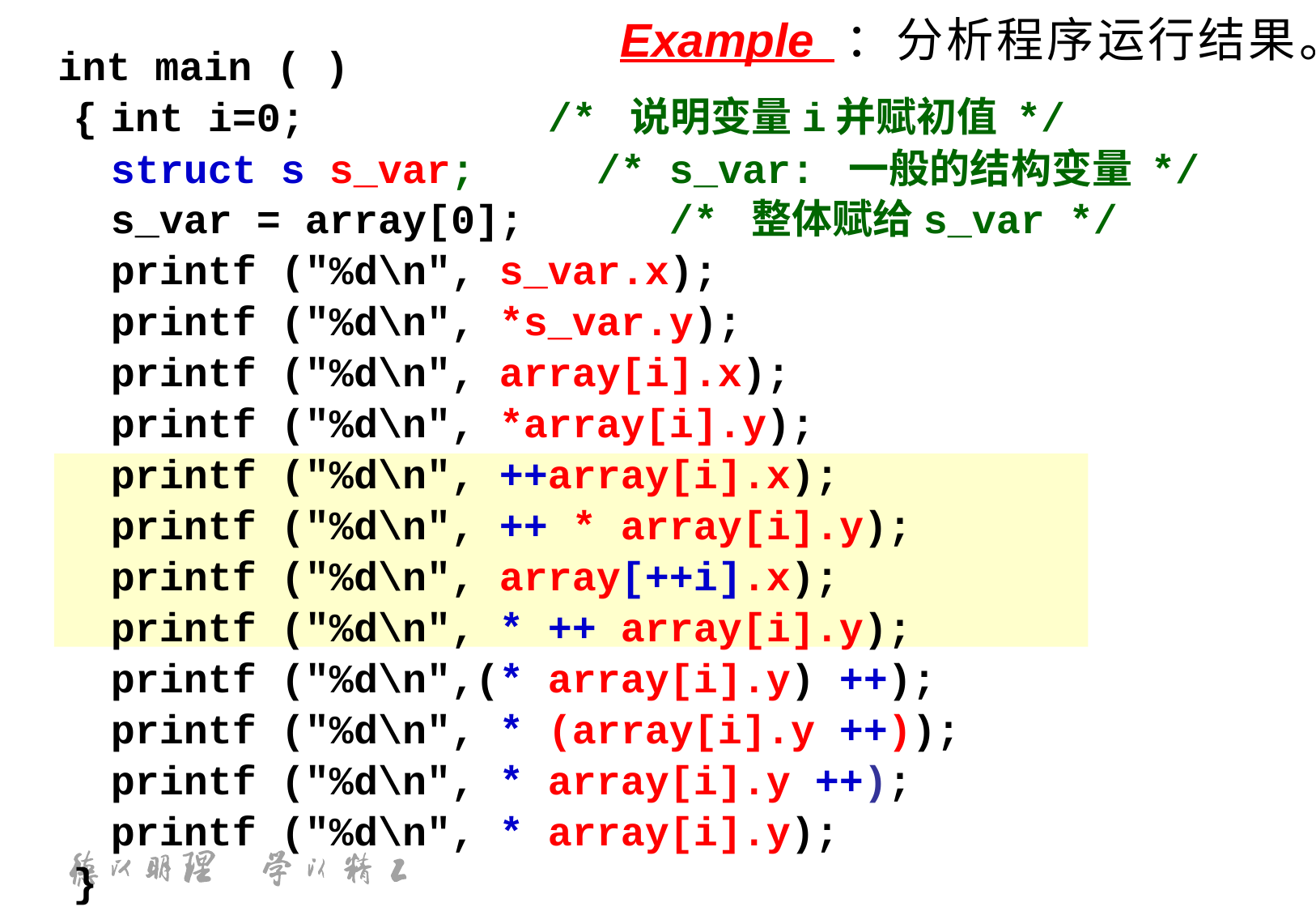

Example ：分析程序运行结果。
	int main ( )
{	int i=0;          /* 说明变量i并赋初值 */
	struct s s_var;     /* s_var: 一般的结构变量 */
	s_var = array[0];      /* 整体赋给s_var */
	printf ("%d\n", s_var.x);
	printf ("%d\n", *s_var.y);
	printf ("%d\n", array[i].x);
 	printf ("%d\n", *array[i].y);
	printf ("%d\n", ++array[i].x);
	printf ("%d\n", ++ * array[i].y);
	printf ("%d\n", array[++i].x);
	printf ("%d\n", * ++ array[i].y);
	printf ("%d\n",(* array[i].y) ++);
	printf ("%d\n", * (array[i].y ++));
	printf ("%d\n", * array[i].y ++);
	printf ("%d\n", * array[i].y);
}

63